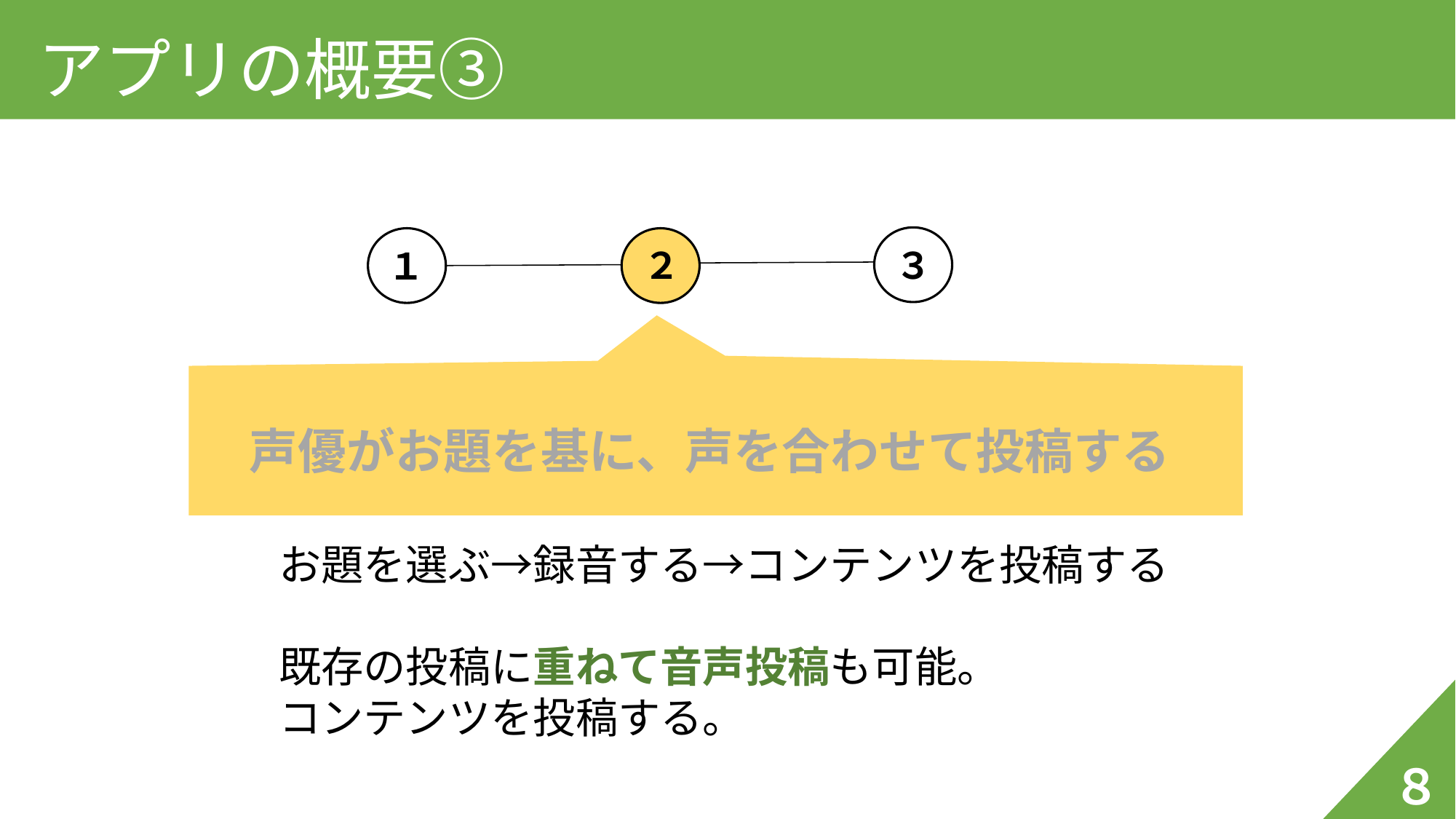

アプリの概要③

２
３
１

声優がお題を基に、声を合わせて投稿する
お題を選ぶ→録音する→コンテンツを投稿する

既存の投稿に重ねて音声投稿も可能。
コンテンツを投稿する。

８